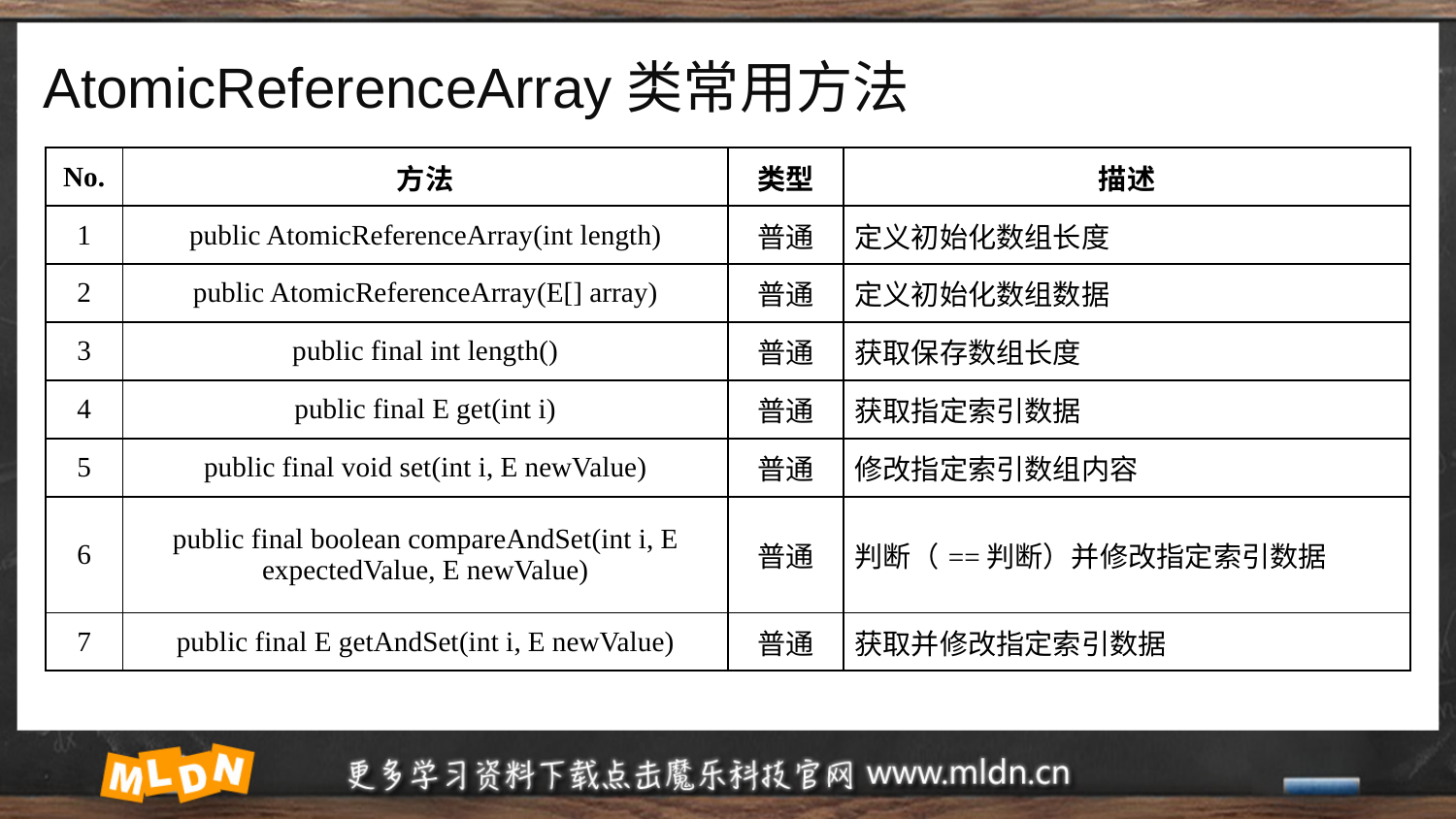

# AtomicReferenceArray类常用方法
| No. | 方法 | 类型 | 描述 |
| --- | --- | --- | --- |
| 1 | public AtomicReferenceArray​(int length) | 普通 | 定义初始化数组长度 |
| 2 | public AtomicReferenceArray​(E[] array) | 普通 | 定义初始化数组数据 |
| 3 | public final int length() | 普通 | 获取保存数组长度 |
| 4 | public final E get​(int i) | 普通 | 获取指定索引数据 |
| 5 | public final void set​(int i, E newValue) | 普通 | 修改指定索引数组内容 |
| 6 | public final boolean compareAndSet​(int i, E expectedValue, E newValue) | 普通 | 判断（==判断）并修改指定索引数据 |
| 7 | public final E getAndSet​(int i, E newValue) | 普通 | 获取并修改指定索引数据 |